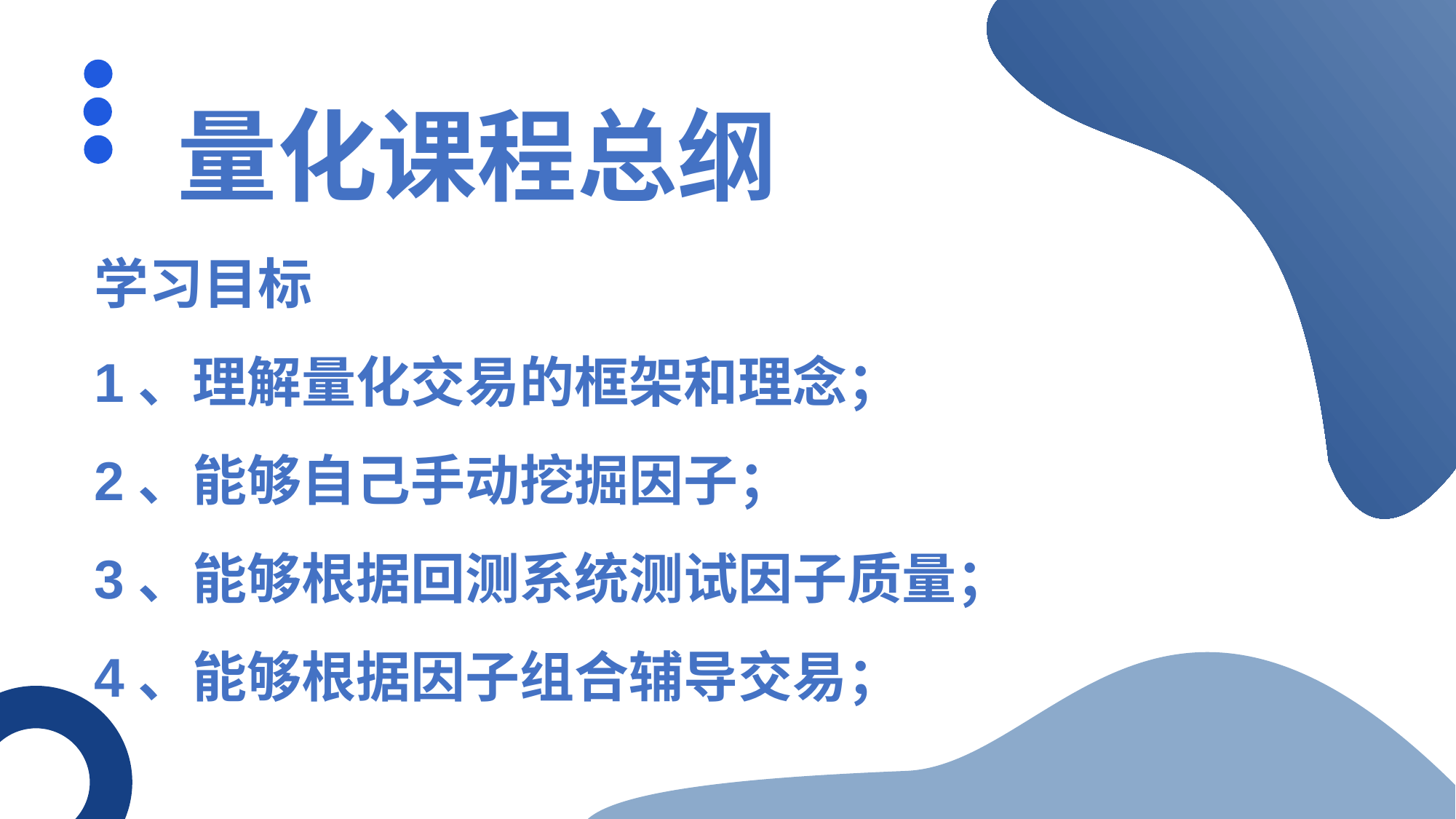

量化课程总纲
学习目标
1、理解量化交易的框架和理念；
2、能够自己手动挖掘因子；
3、能够根据回测系统测试因子质量；
4、能够根据因子组合辅导交易；